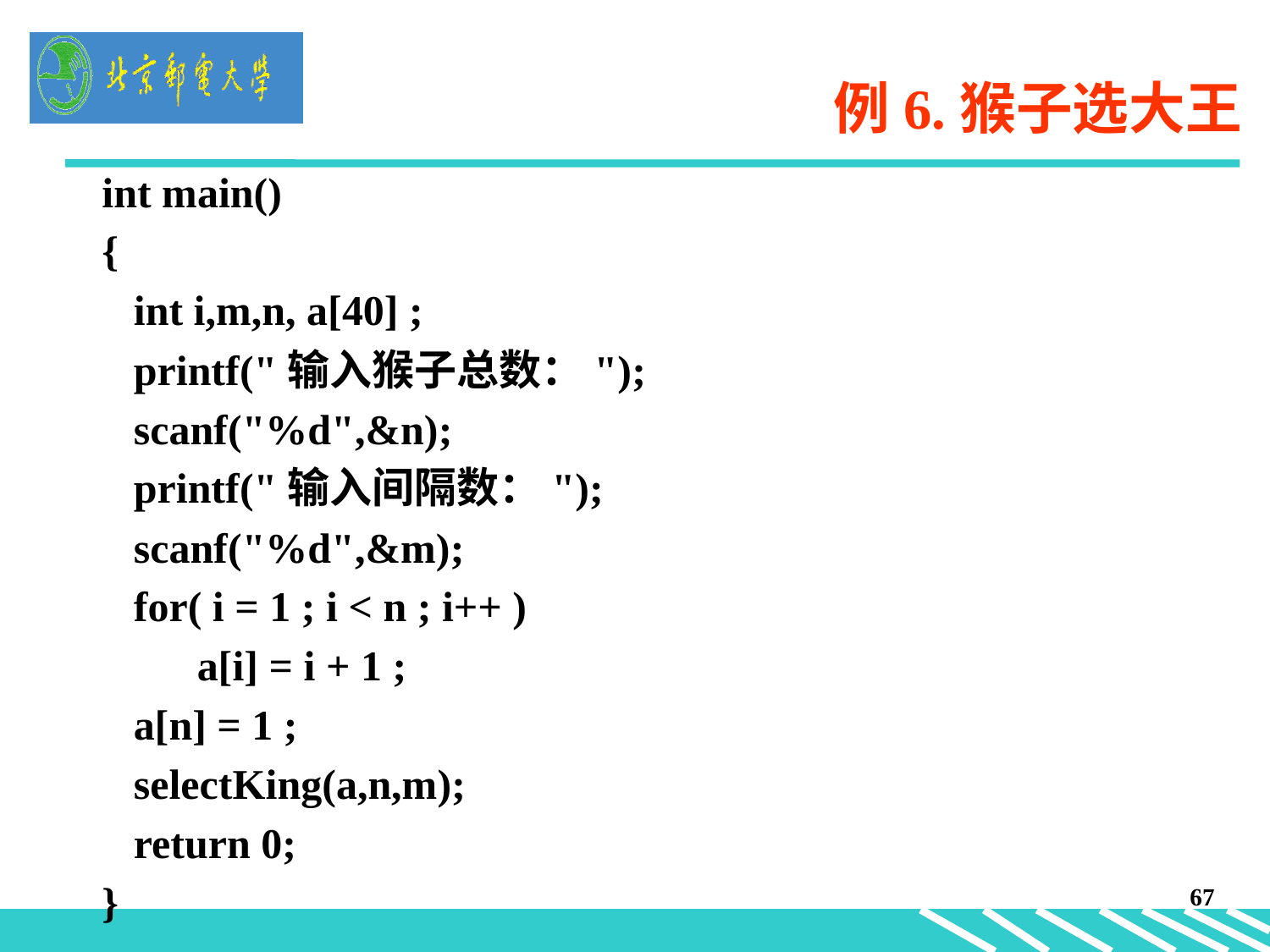

# 例6.猴子选大王
int main()
{
   int i,m,n, a[40] ;
   printf("输入猴子总数：");
   scanf("%d",&n);
   printf("输入间隔数：");
   scanf("%d",&m);
   for( i = 1 ; i < n ; i++ )
         a[i] = i + 1 ;
   a[n] = 1 ;
   selectKing(a,n,m);
   return 0;
}
67